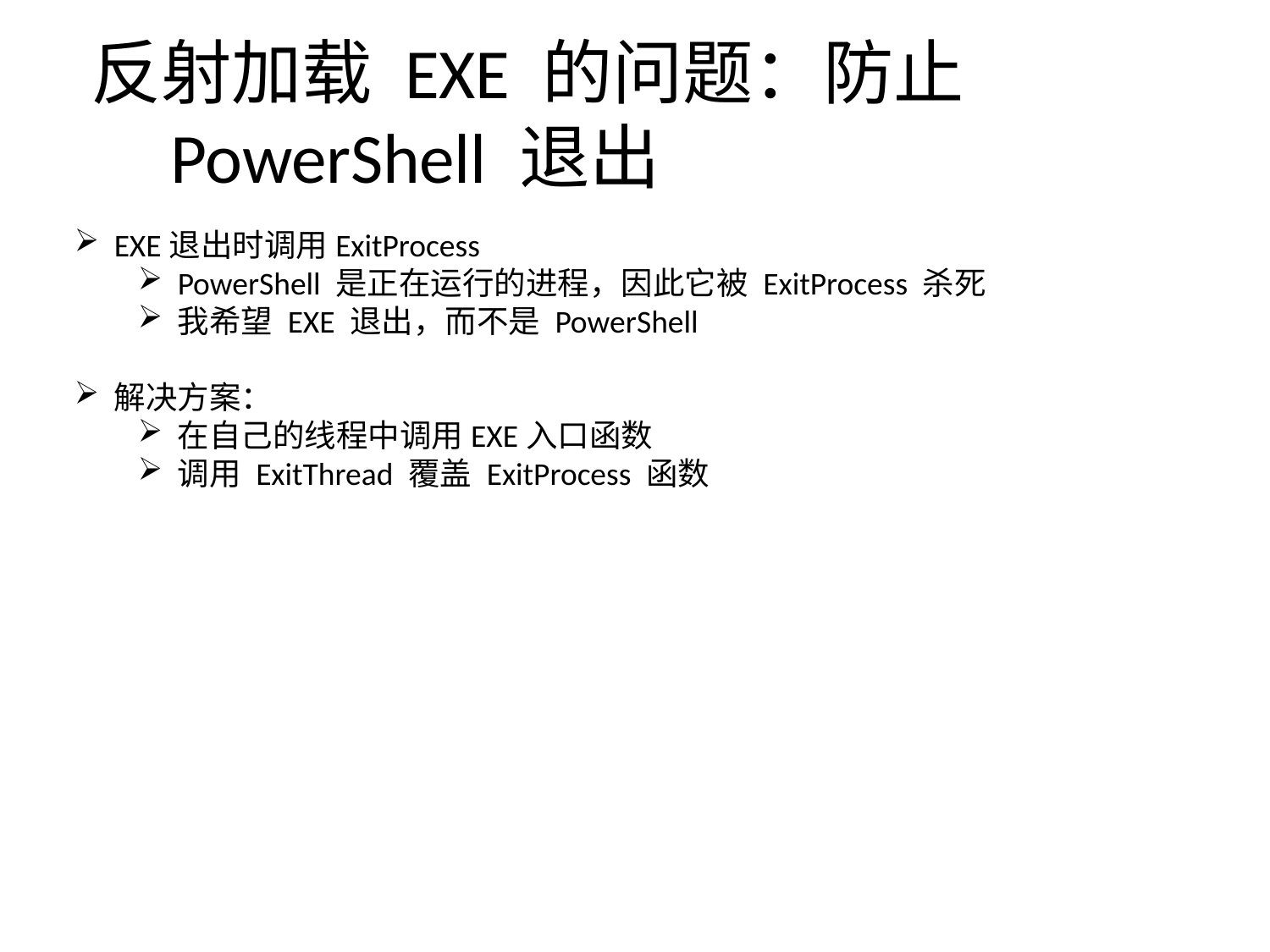

# 反射加载 EXE 的问题：防止 PowerShell 退出
EXE退出时调用ExitProcess
PowerShell 是正在运行的进程，因此它被 ExitProcess 杀死
我希望 EXE 退出，而不是 PowerShell

解决方案：
在自己的线程中调用EXE入口函数
调用 ExitThread 覆盖 ExitProcess 函数